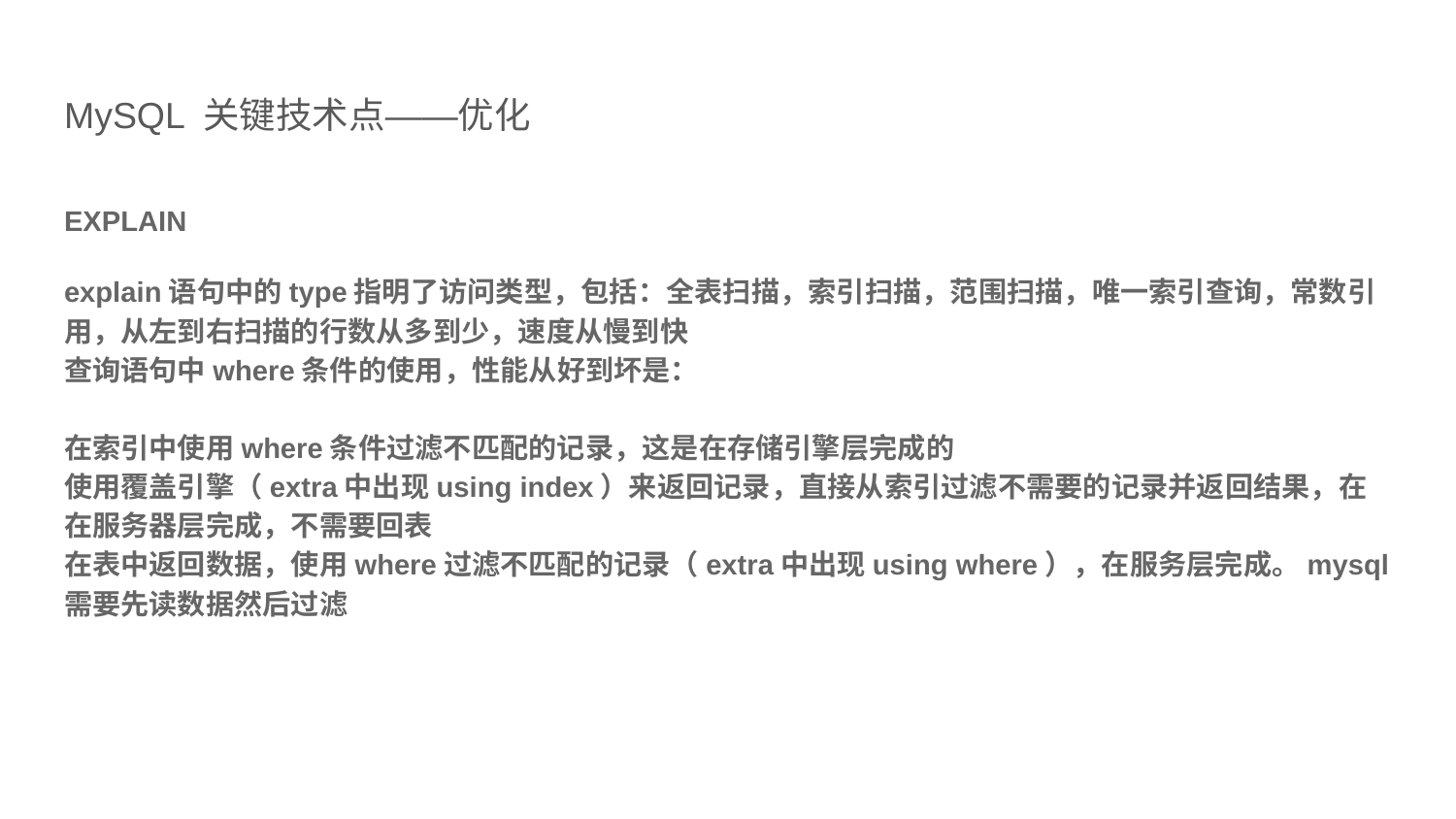

# MySQL 关键技术点——优化
EXPLAIN
explain语句中的type指明了访问类型，包括：全表扫描，索引扫描，范围扫描，唯一索引查询，常数引用，从左到右扫描的行数从多到少，速度从慢到快
查询语句中where条件的使用，性能从好到坏是：
在索引中使用where条件过滤不匹配的记录，这是在存储引擎层完成的
使用覆盖引擎（extra中出现using index）来返回记录，直接从索引过滤不需要的记录并返回结果，在在服务器层完成，不需要回表
在表中返回数据，使用where过滤不匹配的记录（extra中出现using where），在服务层完成。mysql需要先读数据然后过滤